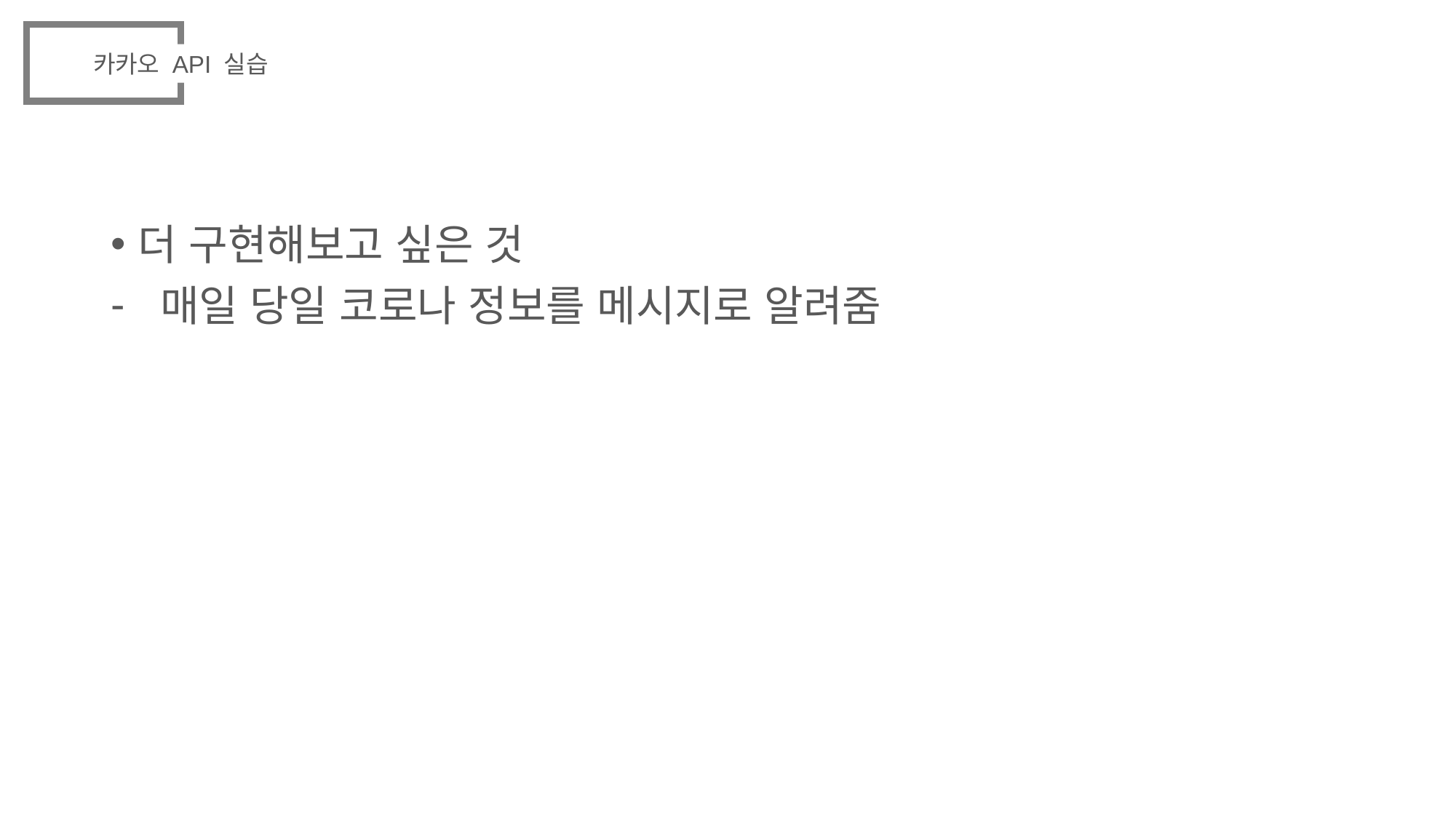

카카오 API 실습
더 구현해보고 싶은 것
 매일 당일 코로나 정보를 메시지로 알려줌